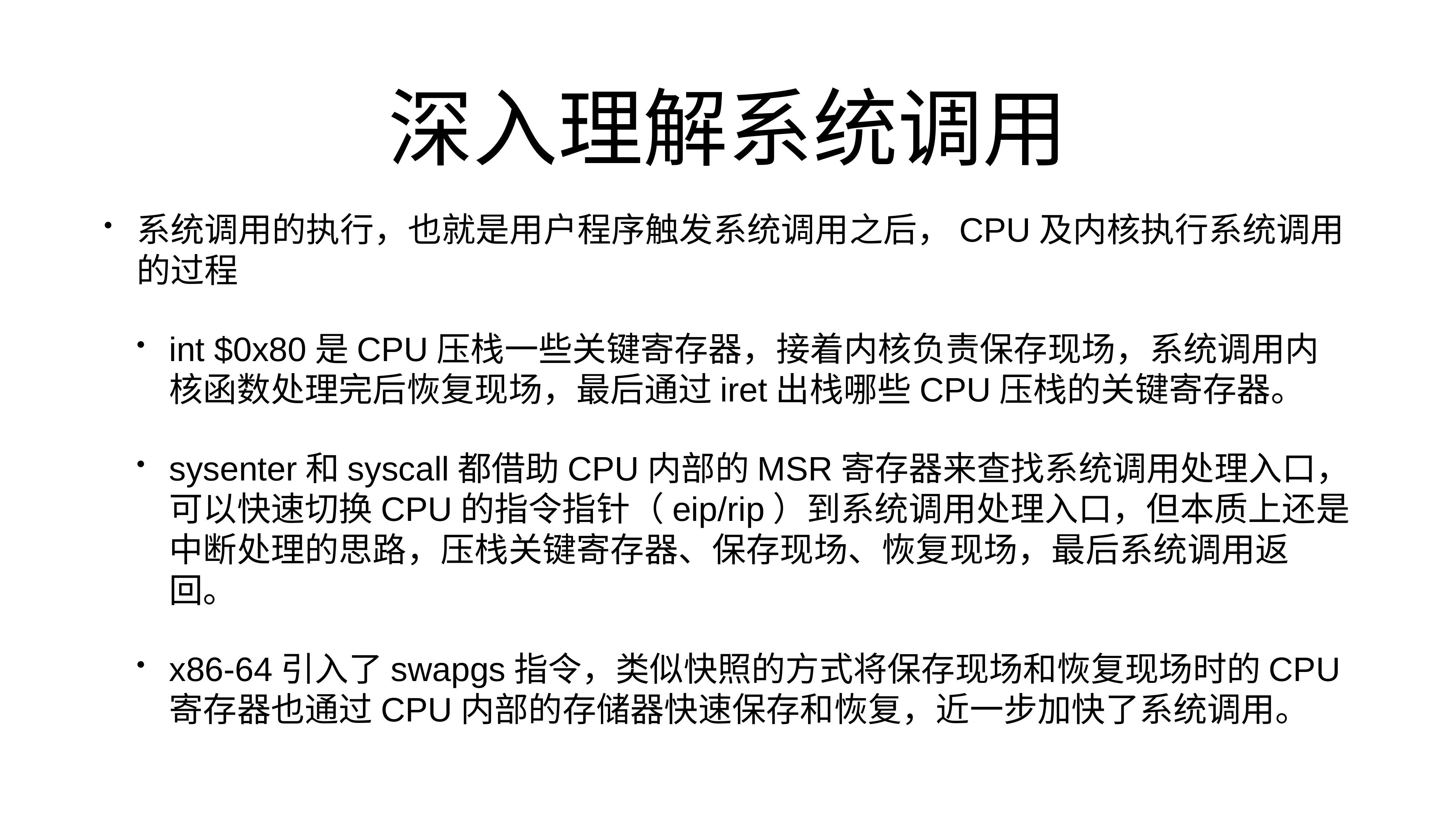

# 深入理解系统调用
系统调用的执行，也就是用户程序触发系统调用之后，CPU及内核执行系统调用的过程
int $0x80是CPU压栈一些关键寄存器，接着内核负责保存现场，系统调用内核函数处理完后恢复现场，最后通过iret出栈哪些CPU压栈的关键寄存器。
sysenter和syscall都借助CPU内部的MSR寄存器来查找系统调用处理入口，可以快速切换CPU的指令指针（eip/rip）到系统调用处理入口，但本质上还是中断处理的思路，压栈关键寄存器、保存现场、恢复现场，最后系统调用返回。
x86-64引入了swapgs指令，类似快照的方式将保存现场和恢复现场时的CPU寄存器也通过CPU内部的存储器快速保存和恢复，近一步加快了系统调用。